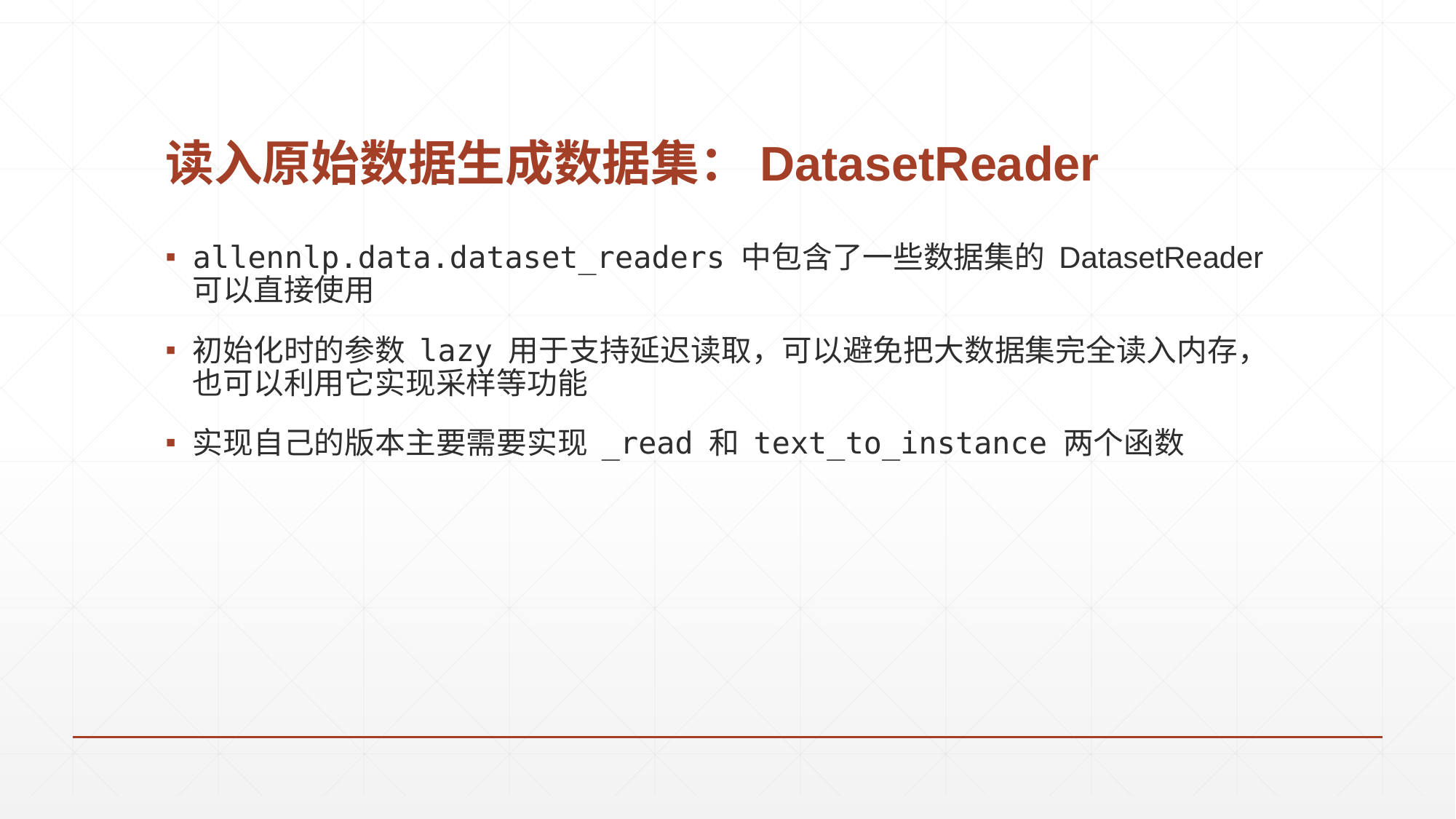

# 读入原始数据生成数据集：DatasetReader
allennlp.data.dataset_readers 中包含了一些数据集的 DatasetReader 可以直接使用
初始化时的参数 lazy 用于支持延迟读取，可以避免把大数据集完全读入内存，也可以利用它实现采样等功能
实现自己的版本主要需要实现 _read 和 text_to_instance 两个函数